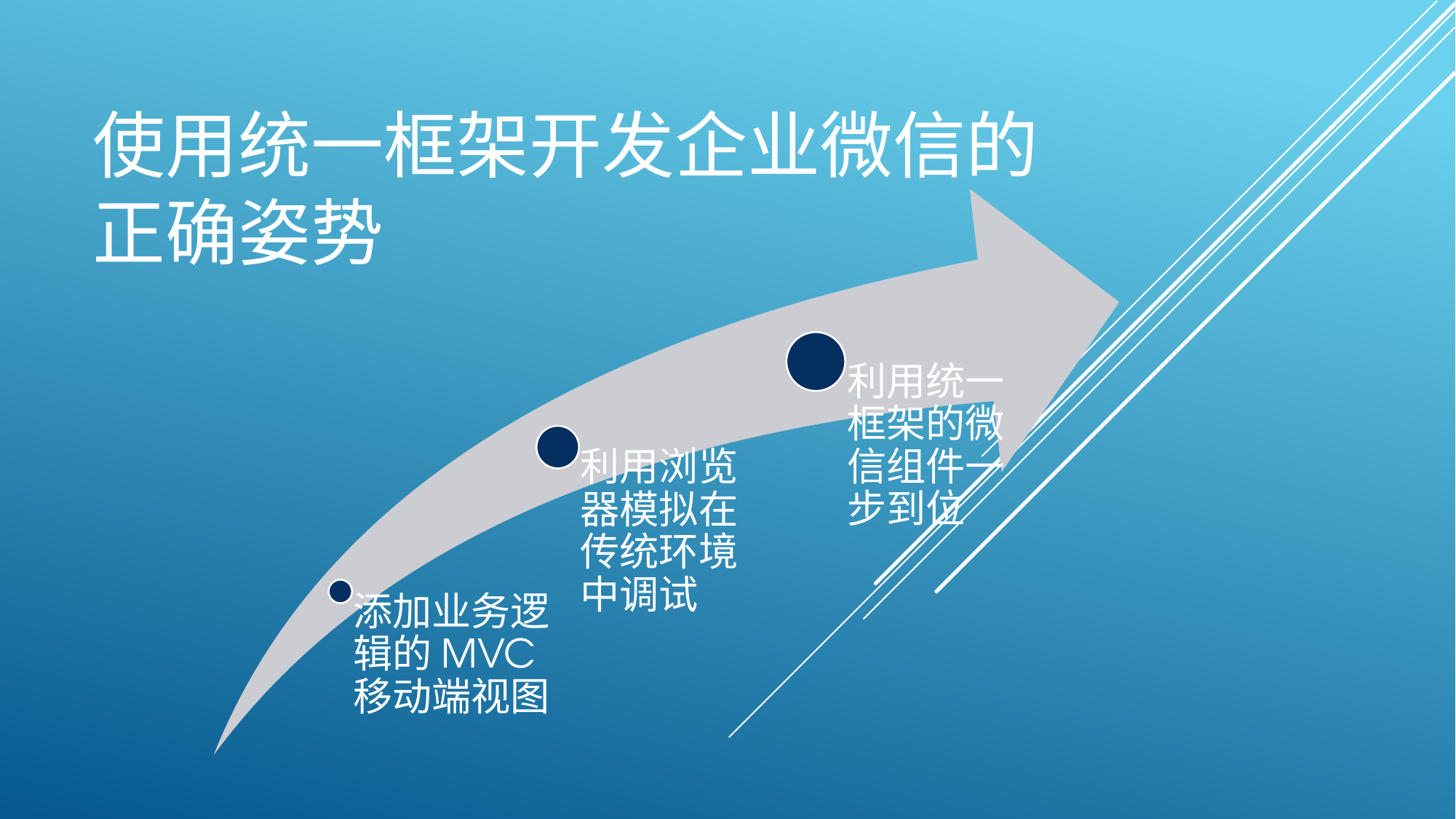

# 使用统一框架开发企业微信的正确姿势
添加业务逻辑的MVC移动端视图
利用浏览器模拟在传统环境中调试
利用统一框架的微信组件一步到位